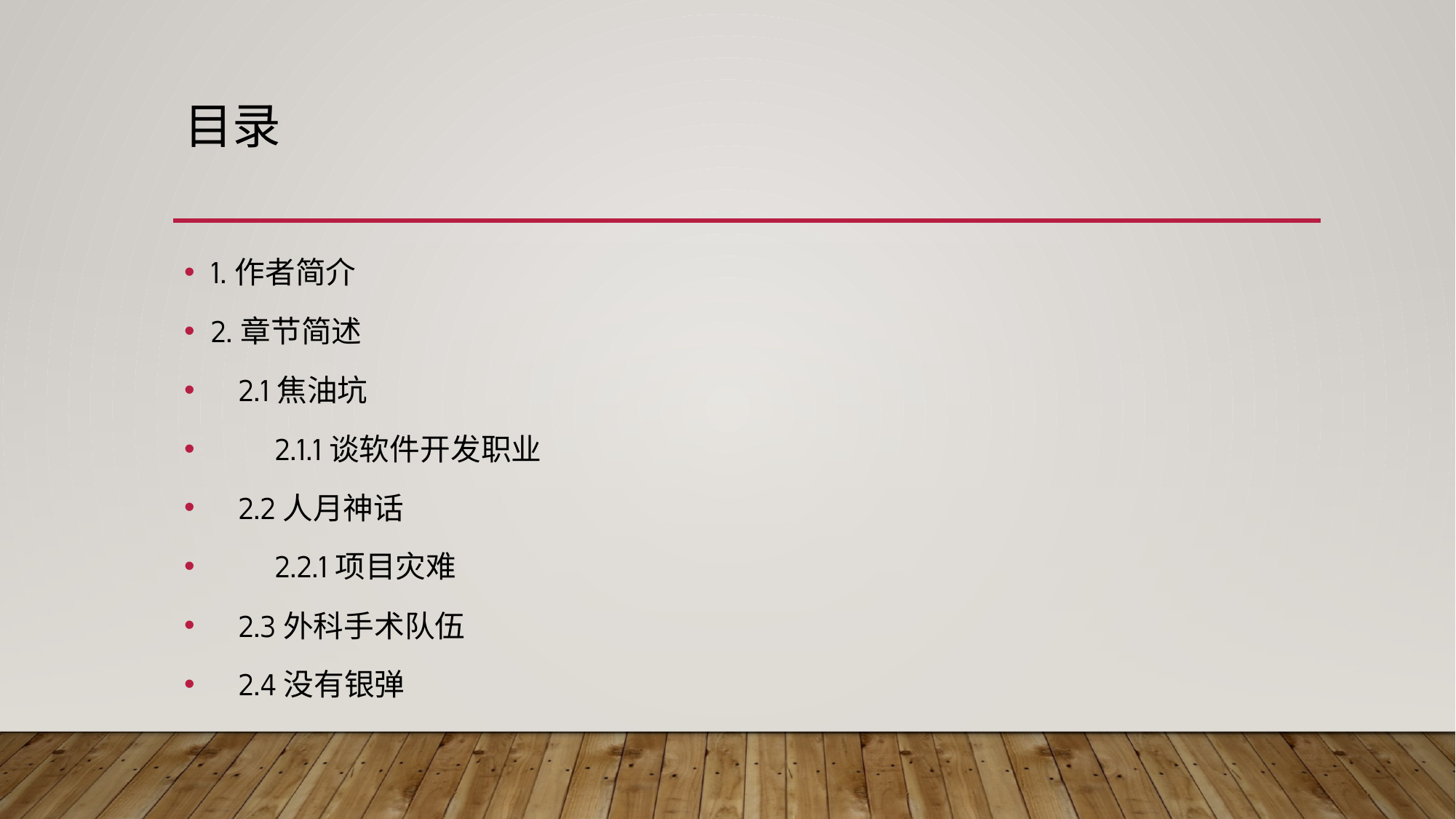

# 目录
1.作者简介
2.章节简述
   2.1焦油坑
       2.1.1谈软件开发职业
   2.2人月神话
       2.2.1项目灾难
   2.3外科手术队伍
   2.4没有银弹